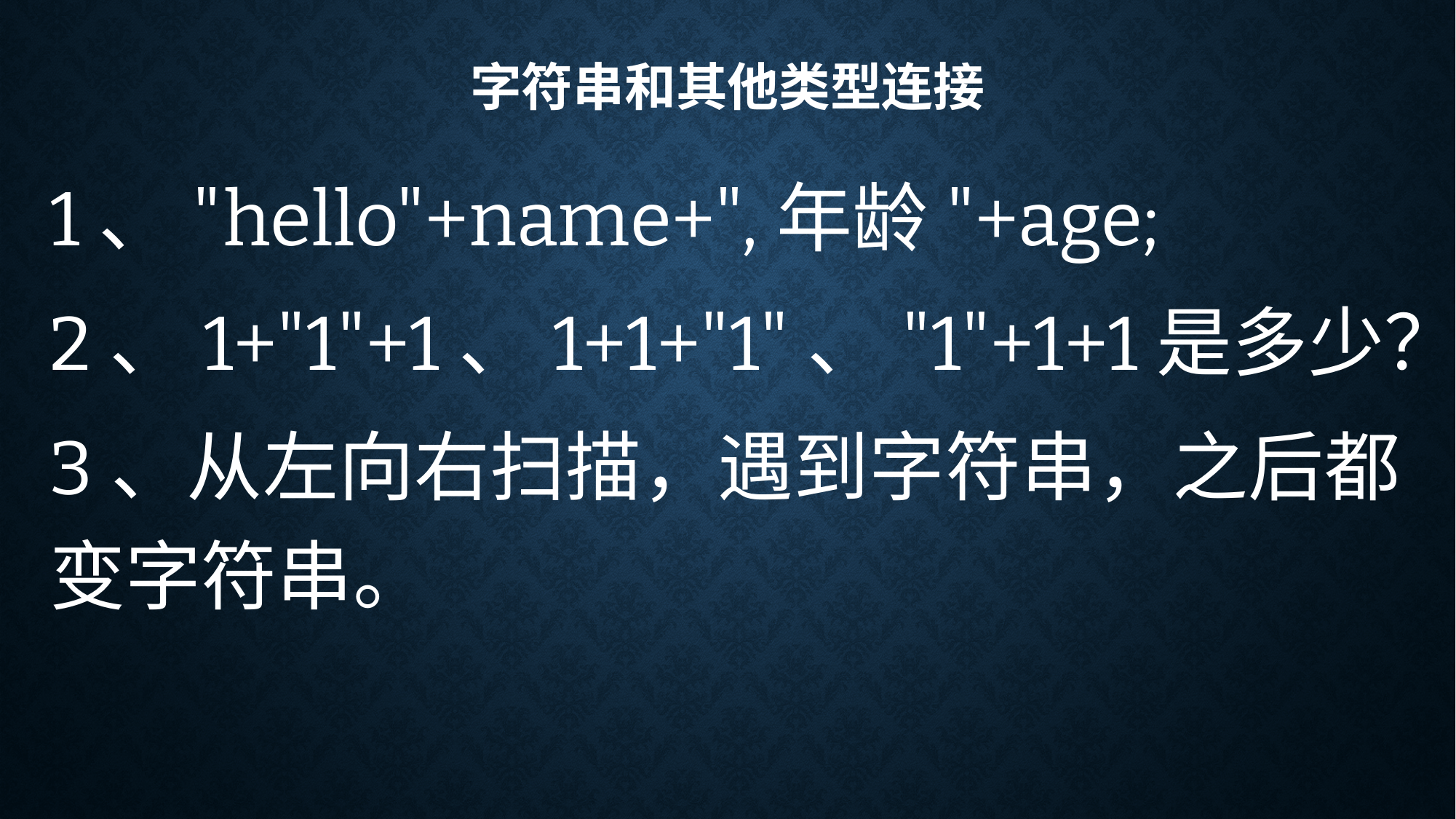

# 字符串和其他类型连接
1、"hello"+name+",年龄"+age;
2、1+"1"+1、1+1+"1"、"1"+1+1是多少？
3、从左向右扫描，遇到字符串，之后都变字符串。